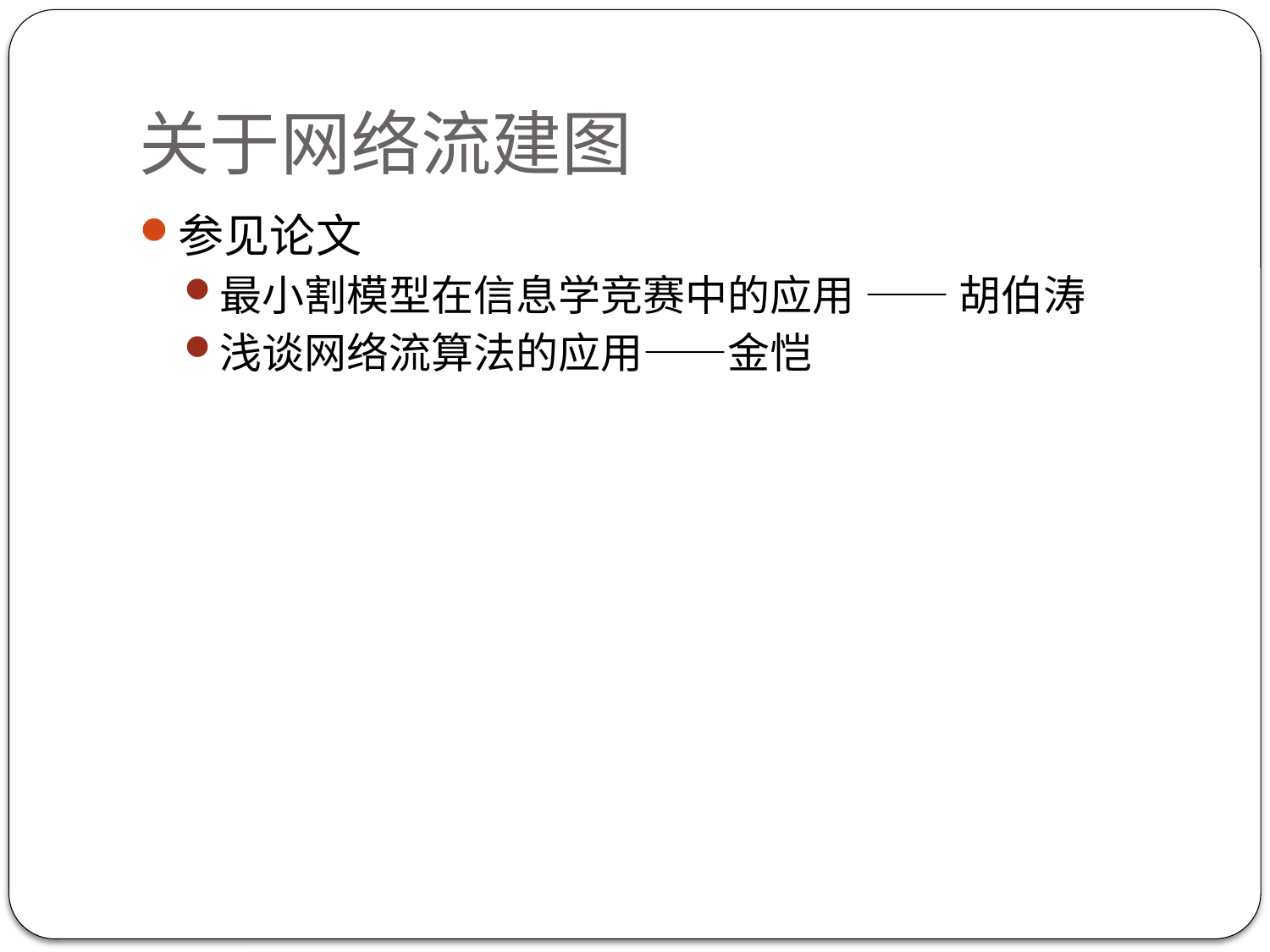

# 关于网络流建图
参见论文
最小割模型在信息学竞赛中的应用 —— 胡伯涛
浅谈网络流算法的应用——金恺